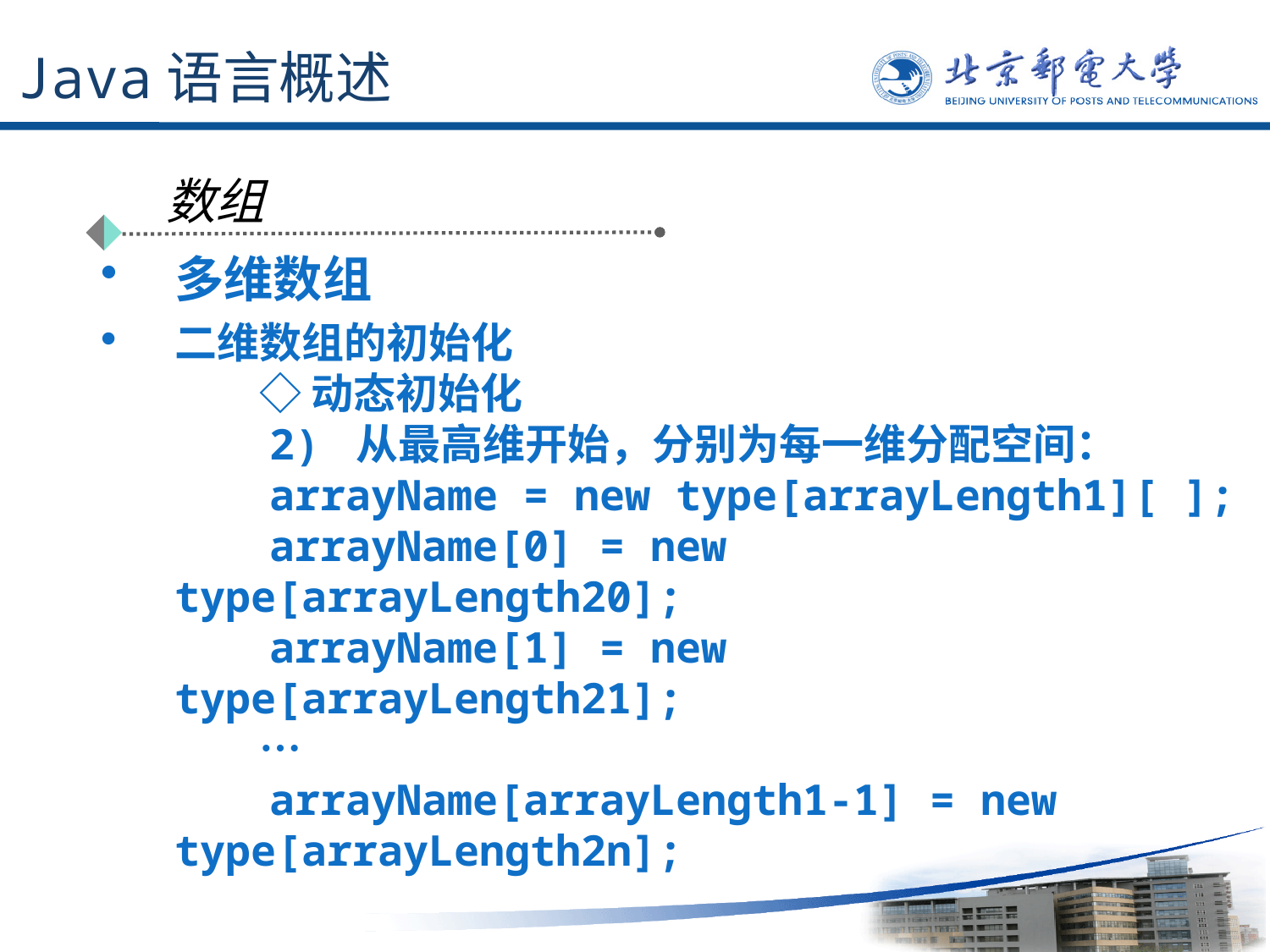

# Java语言概述

数组

多维数组
二维数组的初始化　　
　　◇ 动态初始化
　　2) 从最高维开始，分别为每一维分配空间：
　　arrayName = new type[arrayLength1][ ];
　　arrayName[0] = new type[arrayLength20];
　　arrayName[1] = new type[arrayLength21];
　　…
　　arrayName[arrayLength1-1] = new type[arrayLength2n];